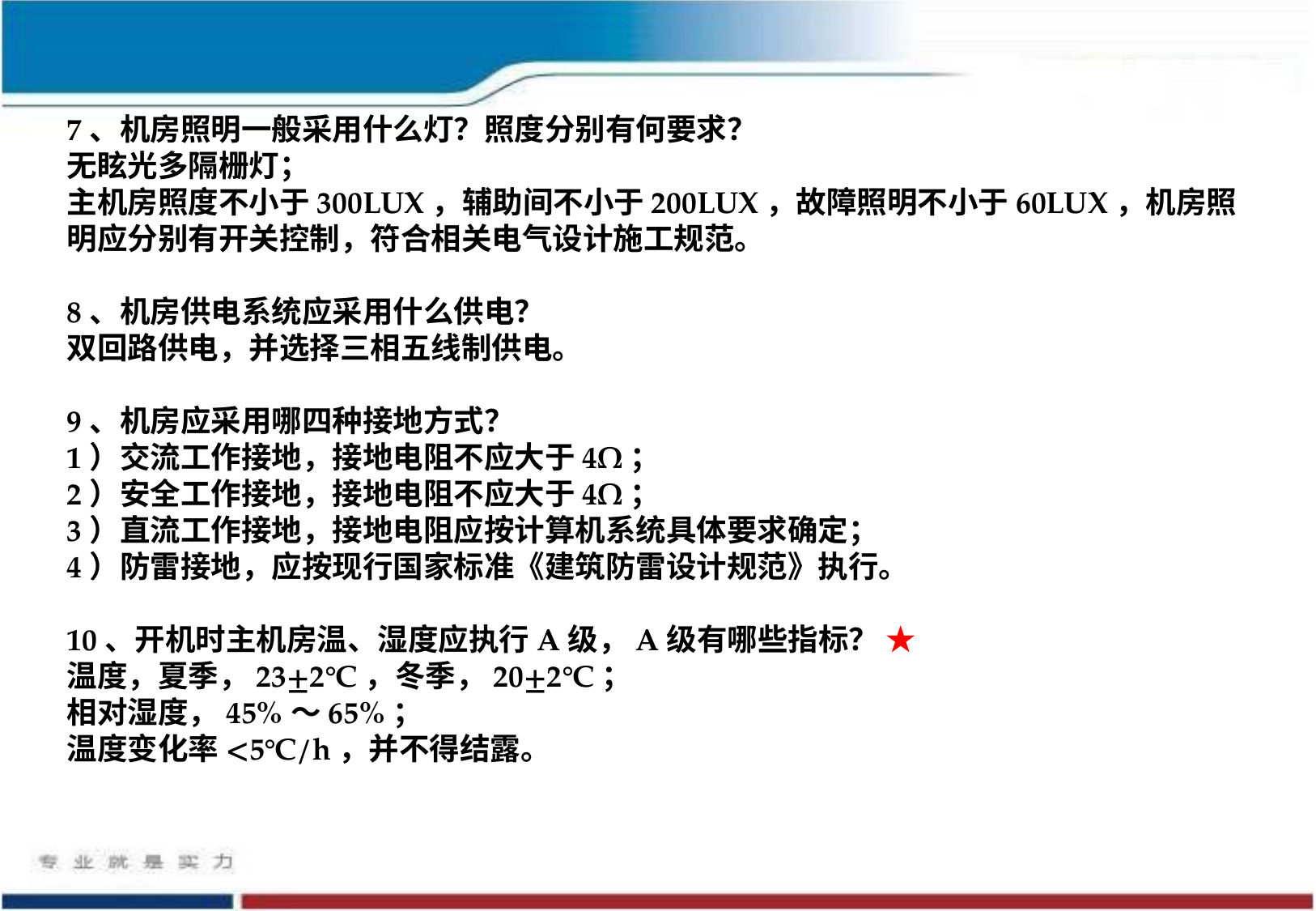

7、机房照明一般采用什么灯？照度分别有何要求？
无眩光多隔栅灯；
主机房照度不小于300LUX，辅助间不小于200LUX，故障照明不小于60LUX，机房照明应分别有开关控制，符合相关电气设计施工规范。

8、机房供电系统应采用什么供电？
双回路供电，并选择三相五线制供电。

9、机房应采用哪四种接地方式？
1）交流工作接地，接地电阻不应大于4Ω；
2）安全工作接地，接地电阻不应大于4Ω；
3）直流工作接地，接地电阻应按计算机系统具体要求确定；
4）防雷接地，应按现行国家标准《建筑防雷设计规范》执行。

10、开机时主机房温、湿度应执行A级，A级有哪些指标？ ★
温度，夏季，23±2℃，冬季，20±2℃；
相对湿度，45%～65%；
温度变化率<5℃/h，并不得结露。